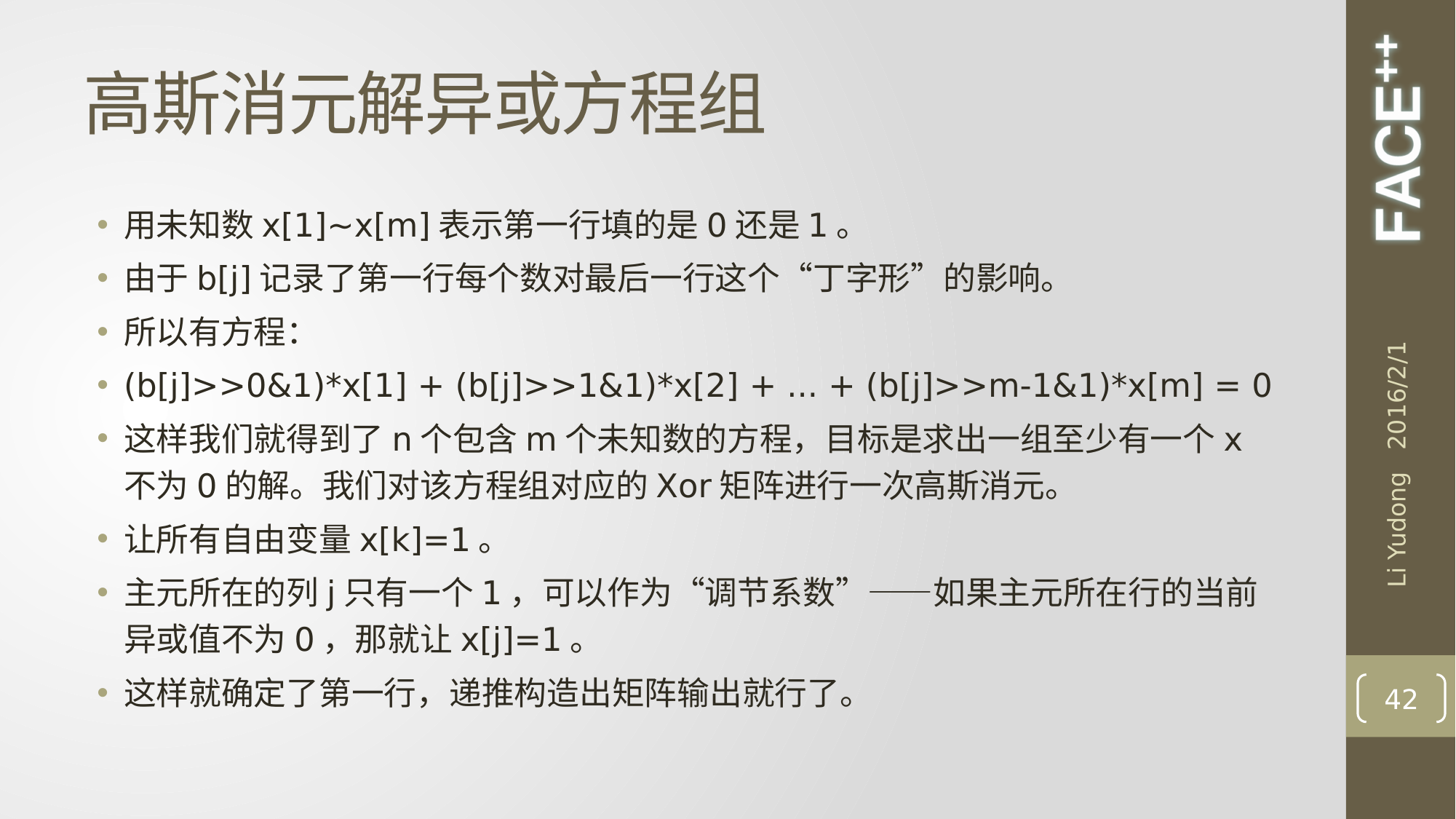

# 高斯消元解异或方程组
用未知数x[1]~x[m]表示第一行填的是0还是1。
由于b[j]记录了第一行每个数对最后一行这个“丁字形”的影响。
所以有方程：
(b[j]>>0&1)*x[1] + (b[j]>>1&1)*x[2] + ... + (b[j]>>m-1&1)*x[m] = 0
这样我们就得到了n个包含m个未知数的方程，目标是求出一组至少有一个x不为0的解。我们对该方程组对应的Xor矩阵进行一次高斯消元。
让所有自由变量x[k]=1。
主元所在的列j只有一个1，可以作为“调节系数”——如果主元所在行的当前异或值不为0，那就让x[j]=1。
这样就确定了第一行，递推构造出矩阵输出就行了。

2016/2/1
Li Yudong
42